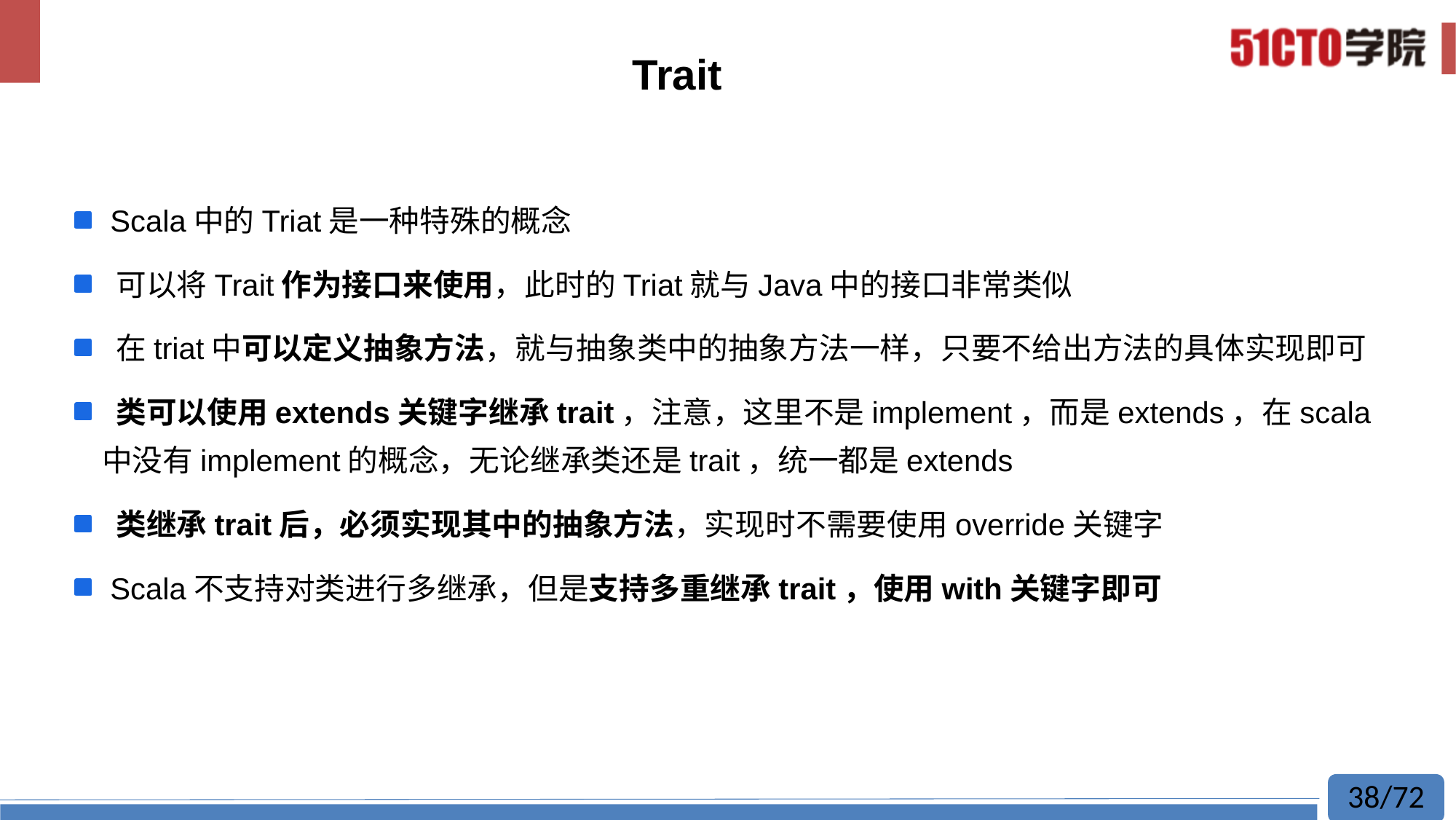

# Trait
 Scala中的Triat是一种特殊的概念
 可以将Trait作为接口来使用，此时的Triat就与Java中的接口非常类似
 在triat中可以定义抽象方法，就与抽象类中的抽象方法一样，只要不给出方法的具体实现即可
 类可以使用extends关键字继承trait，注意，这里不是implement，而是extends，在scala中没有implement的概念，无论继承类还是trait，统一都是extends
 类继承trait后，必须实现其中的抽象方法，实现时不需要使用override关键字
 Scala不支持对类进行多继承，但是支持多重继承trait，使用with关键字即可